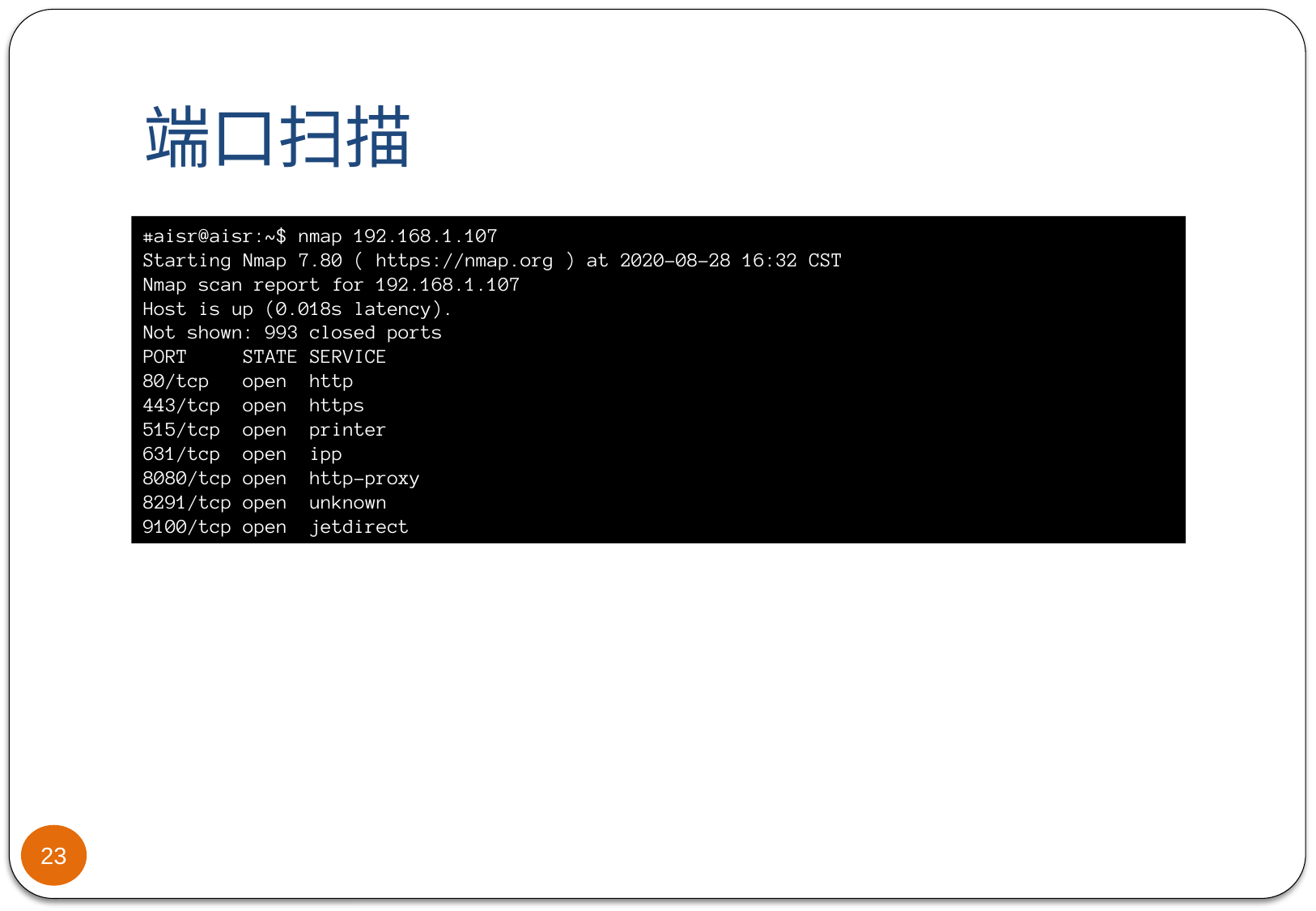

# 端口扫描
#aisr@aisr:~$ nmap 192.168.1.107
Starting Nmap 7.80 ( https://nmap.org ) at 2020-08-28 16:32 CST
Nmap scan report for 192.168.1.107
Host is up (0.018s latency).
Not shown: 993 closed ports
PORT     STATE SERVICE
80/tcp   open  http
443/tcp  open  https
515/tcp  open  printer
631/tcp  open  ipp
8080/tcp open  http-proxy
8291/tcp open  unknown
9100/tcp open  jetdirect
23